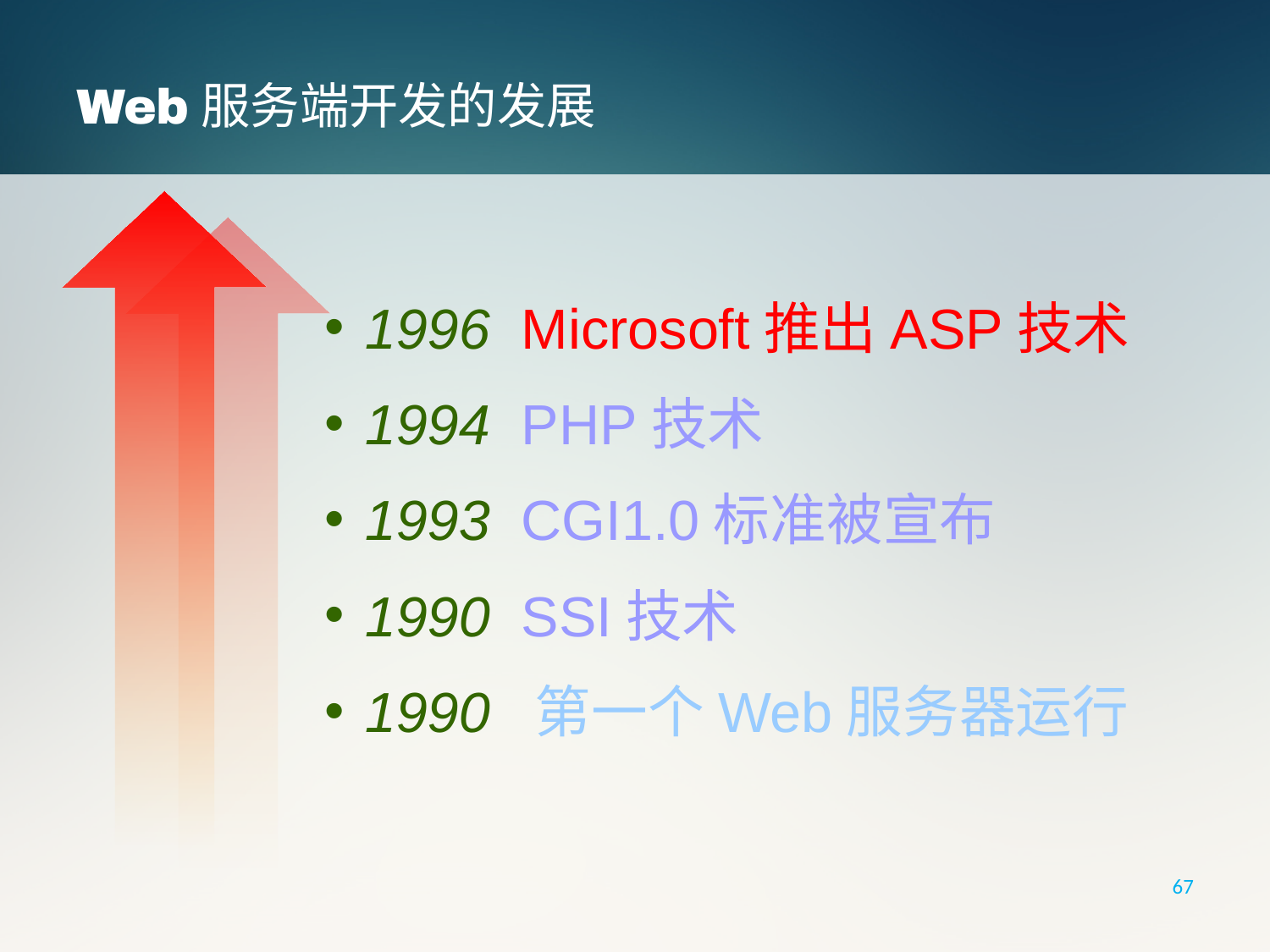

# Web服务端开发的发展

1996  Microsoft推出ASP技术
1994  PHP技术
1993  CGI1.0标准被宣布
1990  SSI技术
1990  第一个Web服务器运行

67